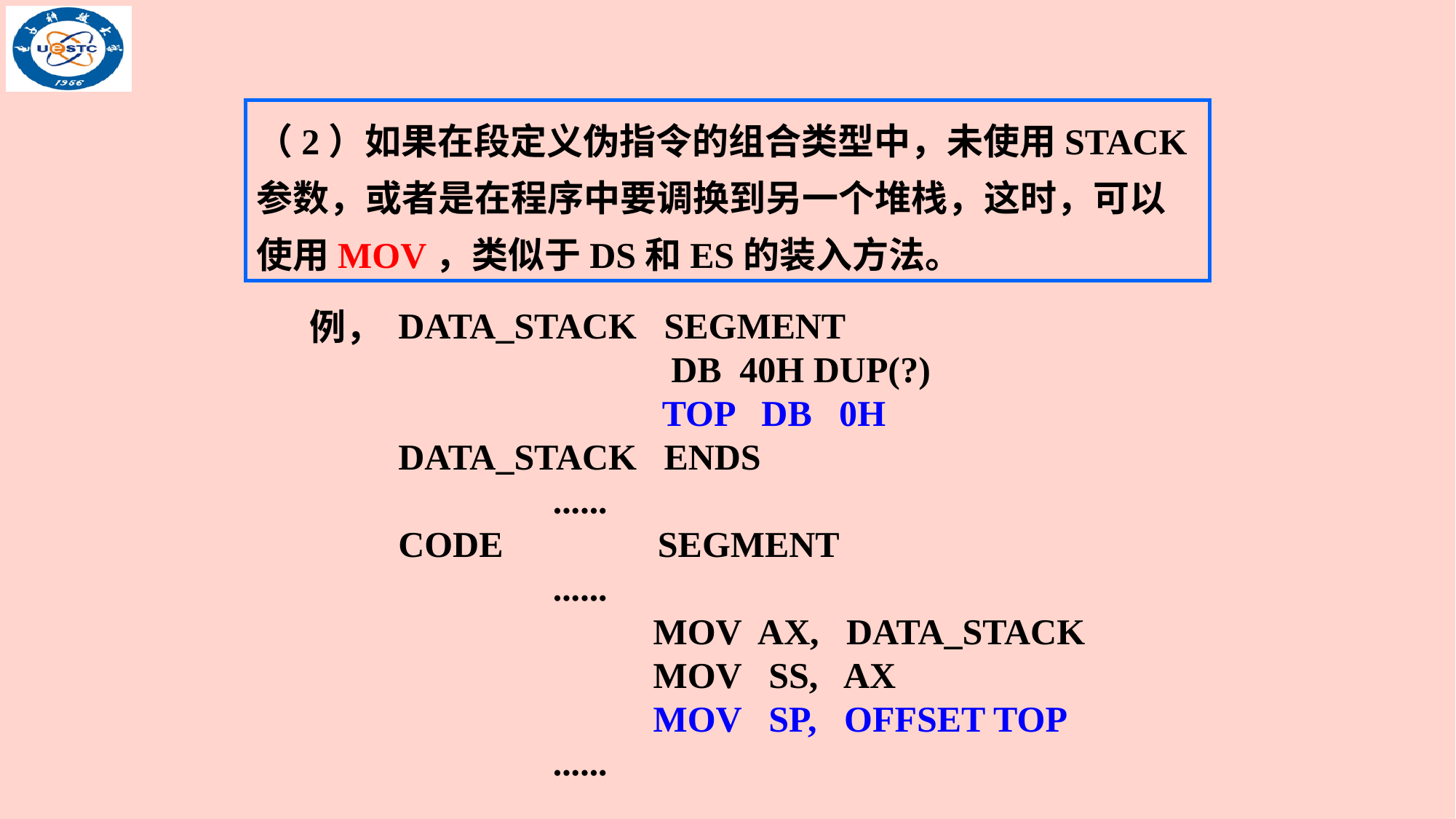

（2）如果在段定义伪指令的组合类型中，未使用STACK参数，或者是在程序中要调换到另一个堆栈，这时，可以使用MOV，类似于DS和ES的装入方法。
DATA_STACK   SEGMENT
                              DB  40H DUP(?)
                   	     TOP   DB   0H
DATA_STACK   ENDS
                 ......
CODE                 SEGMENT
                 ......
                            MOV  AX,   DATA_STACK
                            MOV   SS,   AX
                            MOV   SP,   OFFSET TOP
                 ......
例，